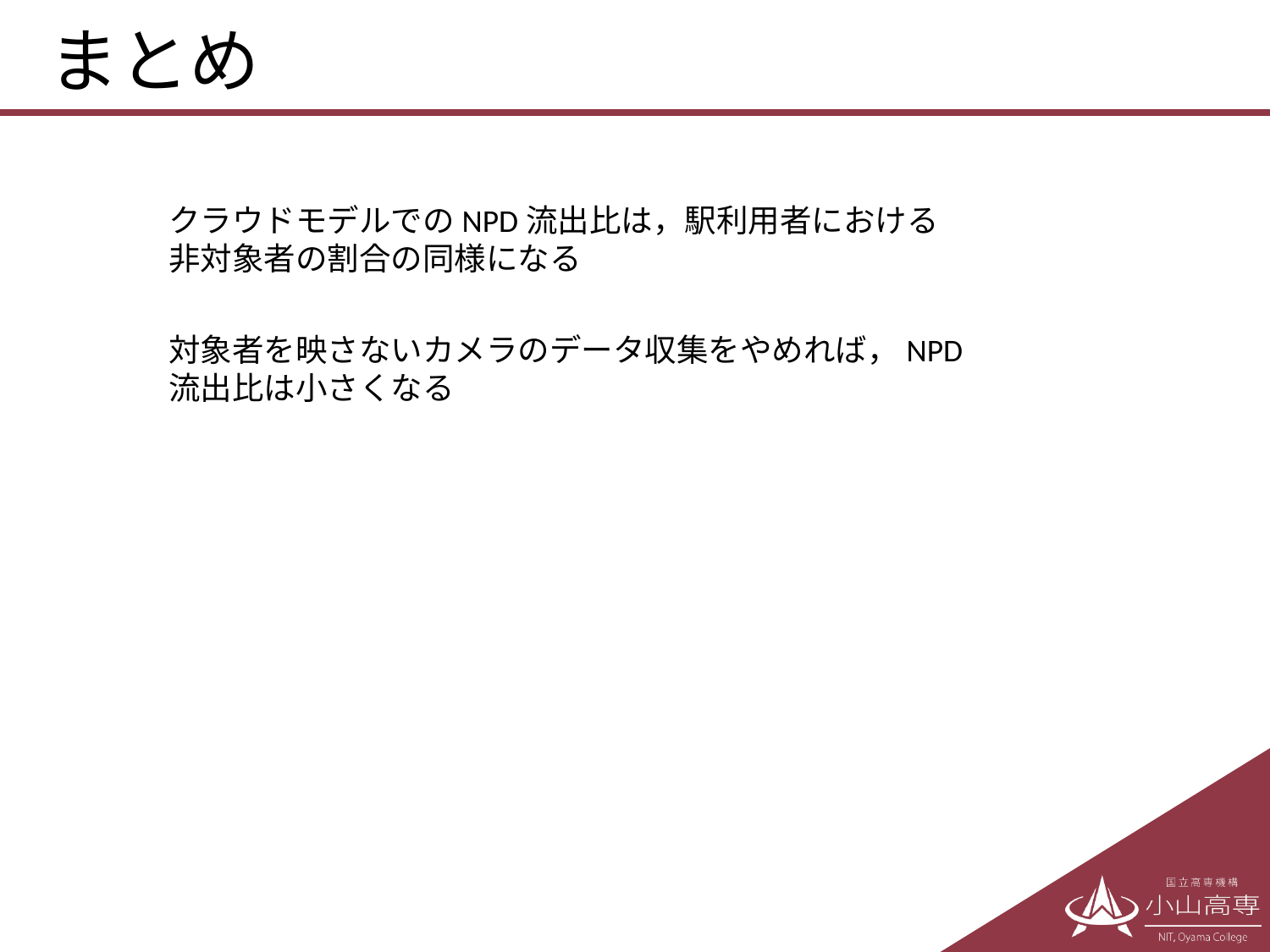

# まとめ
クラウドモデルでのNPD流出比は，駅利用者における非対象者の割合の同様になる
対象者を映さないカメラのデータ収集をやめれば，NPD流出比は小さくなる